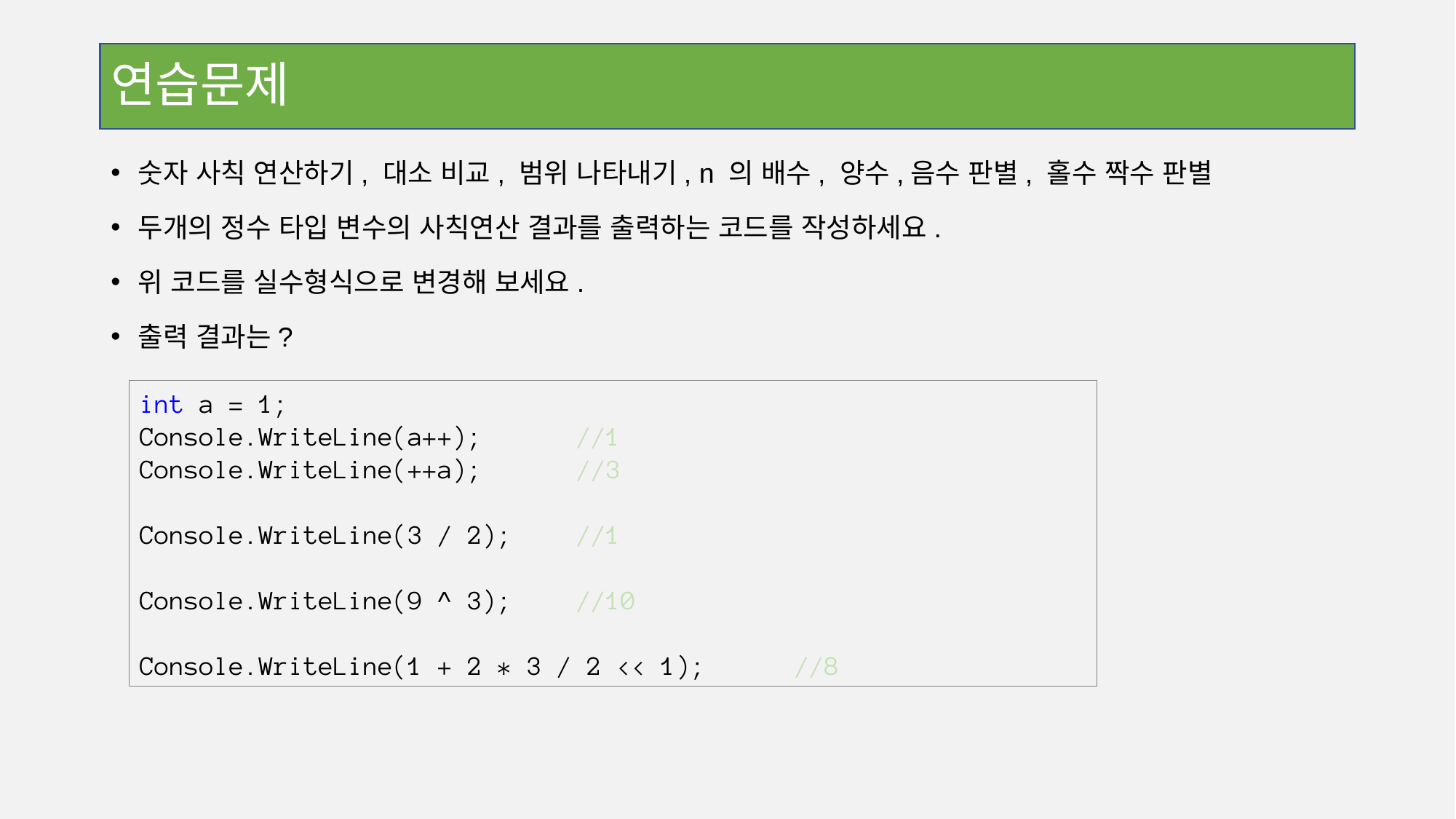

# 연습문제
숫자 사칙 연산하기, 대소 비교, 범위 나타내기, n 의 배수, 양수,음수 판별, 홀수 짝수 판별
두개의 정수 타입 변수의 사칙연산 결과를 출력하는 코드를 작성하세요.
위 코드를 실수형식으로 변경해 보세요.
출력 결과는?
int a = 1;
Console.WriteLine(a++);  	//1
Console.WriteLine(++a);  	//3

Console.WriteLine(3 / 2);   	//1

Console.WriteLine(9 ^ 3);   	//10

Console.WriteLine(1 + 2 * 3 / 2 << 1);   	//8